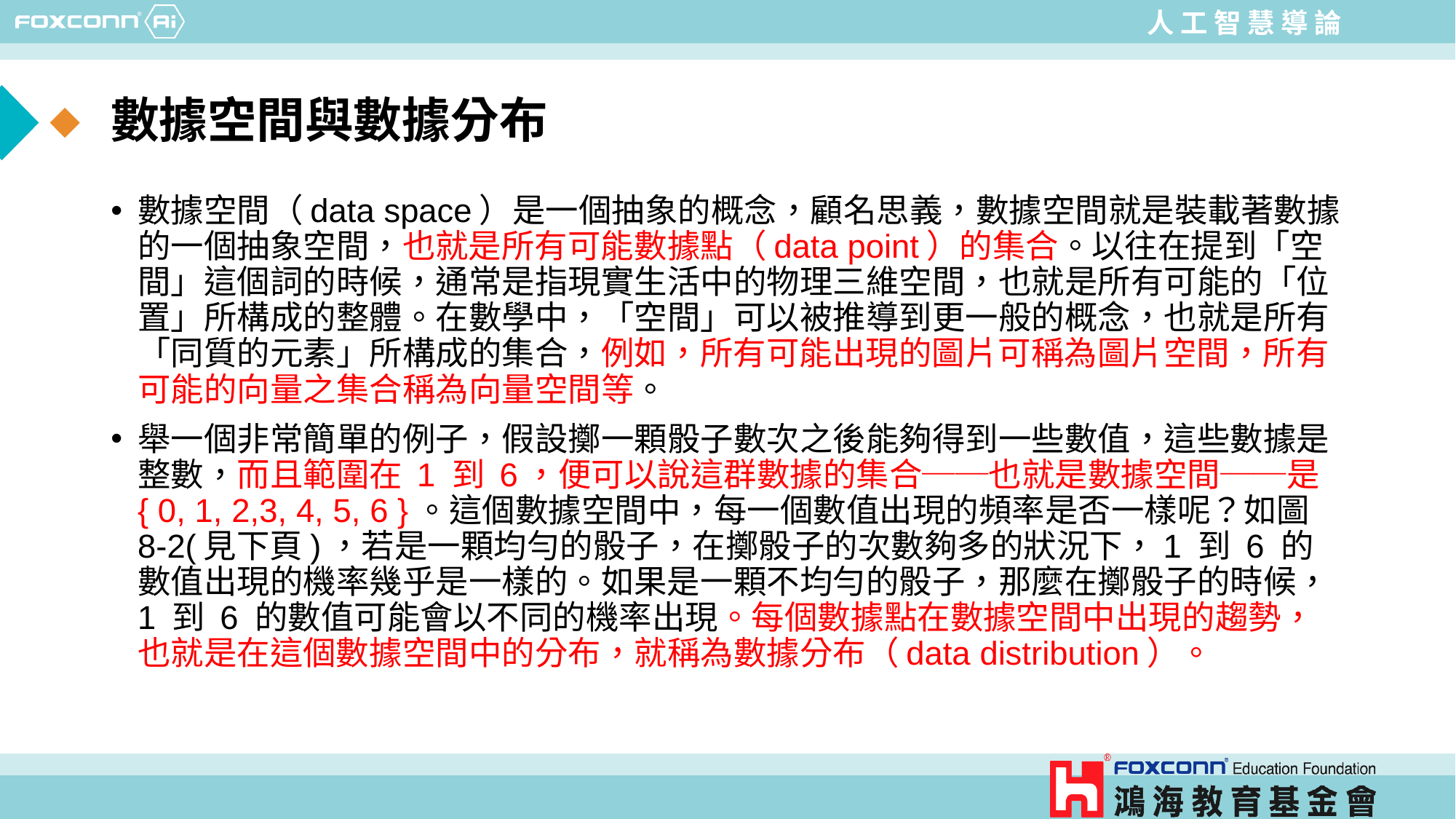

# 數據空間與數據分布
數據空間（data space）是一個抽象的概念，顧名思義，數據空間就是裝載著數據的一個抽象空間，也就是所有可能數據點（data point）的集合。以往在提到「空間」這個詞的時候，通常是指現實生活中的物理三維空間，也就是所有可能的「位置」所構成的整體。在數學中，「空間」可以被推導到更一般的概念，也就是所有「同質的元素」所構成的集合，例如，所有可能出現的圖片可稱為圖片空間，所有可能的向量之集合稱為向量空間等。
舉一個非常簡單的例子，假設擲一顆骰子數次之後能夠得到一些數值，這些數據是
整數，而且範圍在 1 到 6，便可以說這群數據的集合──也就是數據空間──是 { 0, 1, 2,3, 4, 5, 6 }。這個數據空間中，每一個數值出現的頻率是否一樣呢？如圖 8-2(見下頁)，若是一顆均勻的骰子，在擲骰子的次數夠多的狀況下，1 到 6 的數值出現的機率幾乎是一樣的。如果是一顆不均勻的骰子，那麼在擲骰子的時候，1 到 6 的數值可能會以不同的機率出現。每個數據點在數據空間中出現的趨勢，也就是在這個數據空間中的分布，就稱為數據分布（data distribution）。